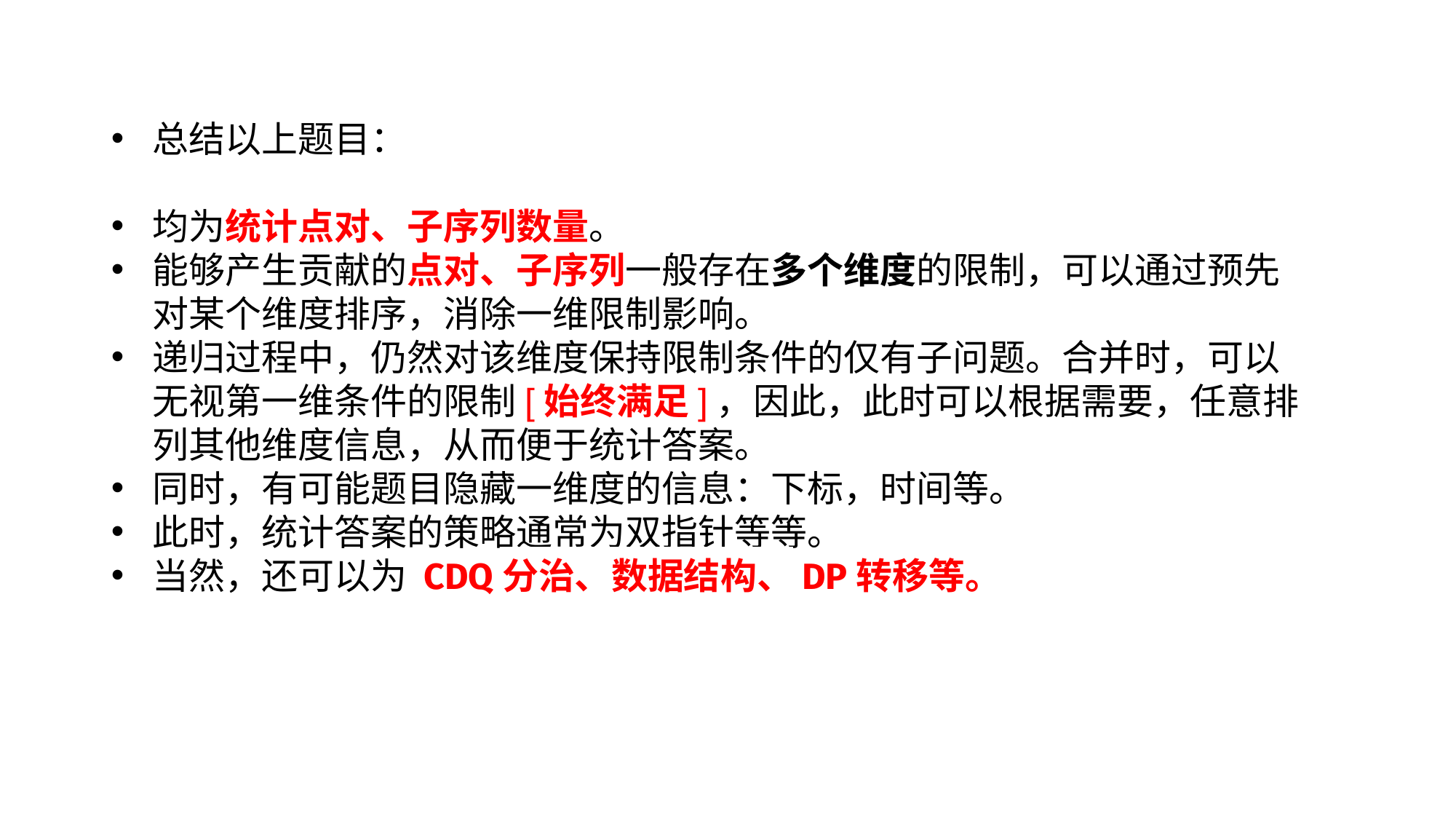

总结以上题目：

均为统计点对、子序列数量。
能够产生贡献的点对、子序列一般存在多个维度的限制，可以通过预先对某个维度排序，消除一维限制影响。
递归过程中，仍然对该维度保持限制条件的仅有子问题。合并时，可以无视第一维条件的限制[始终满足]，因此，此时可以根据需要，任意排列其他维度信息，从而便于统计答案。
同时，有可能题目隐藏一维度的信息：下标，时间等。
此时，统计答案的策略通常为双指针等等。
当然，还可以为 CDQ分治、数据结构、DP转移等。